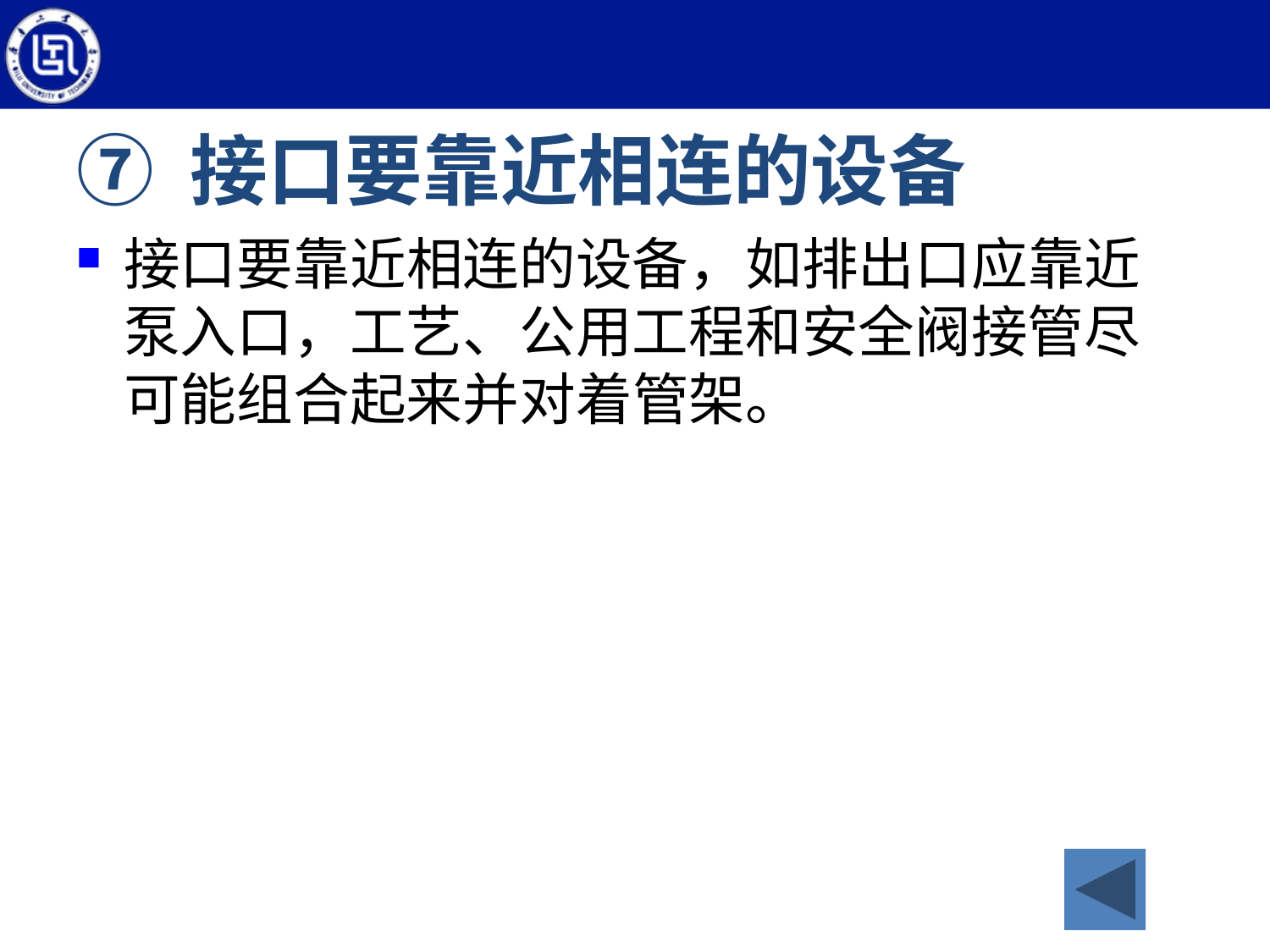

# ⑦ 接口要靠近相连的设备
接口要靠近相连的设备，如排出口应靠近泵入口，工艺、公用工程和安全阀接管尽可能组合起来并对着管架。